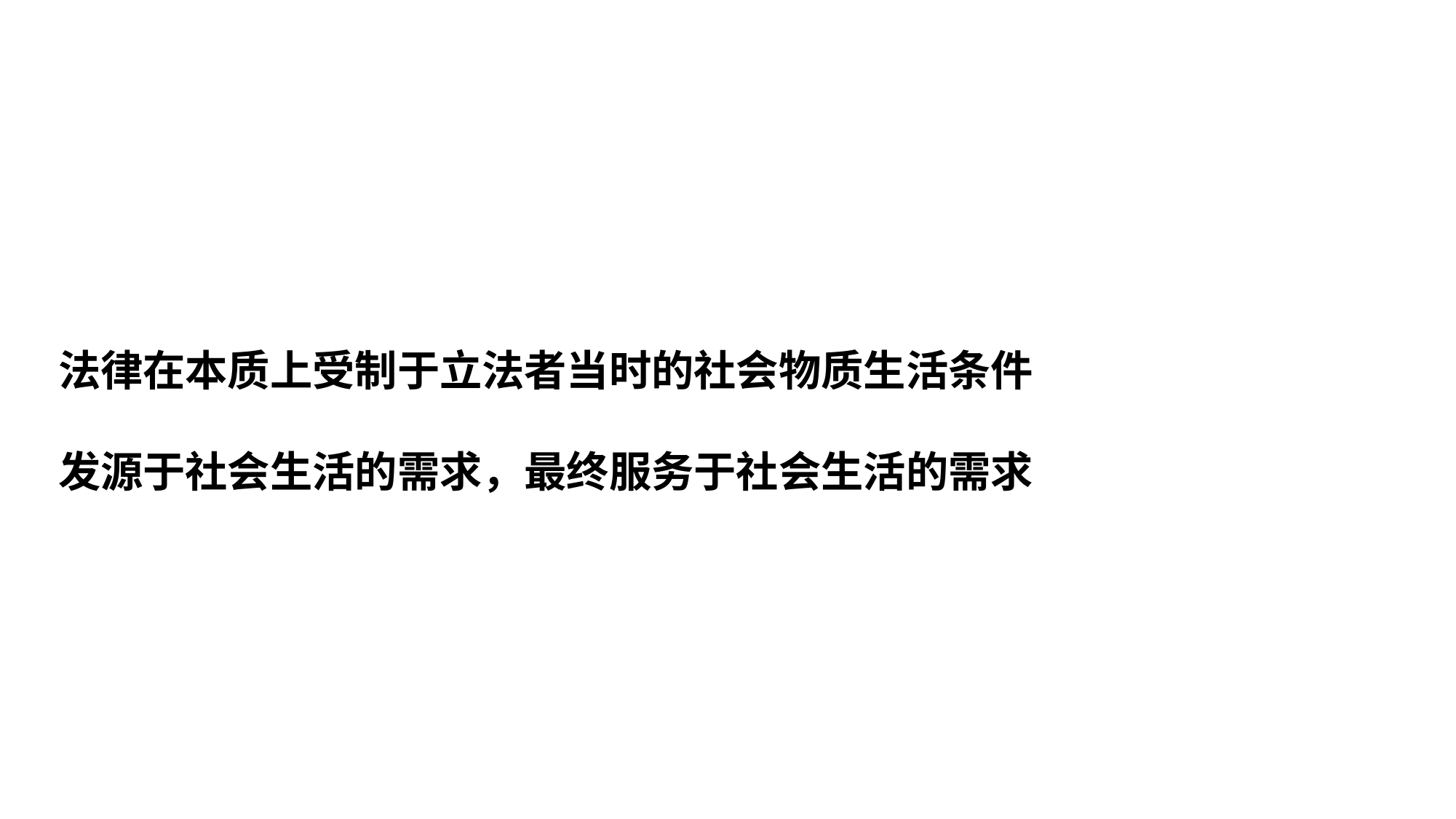

法律在本质上受制于立法者当时的社会物质生活条件
发源于社会生活的需求，最终服务于社会生活的需求